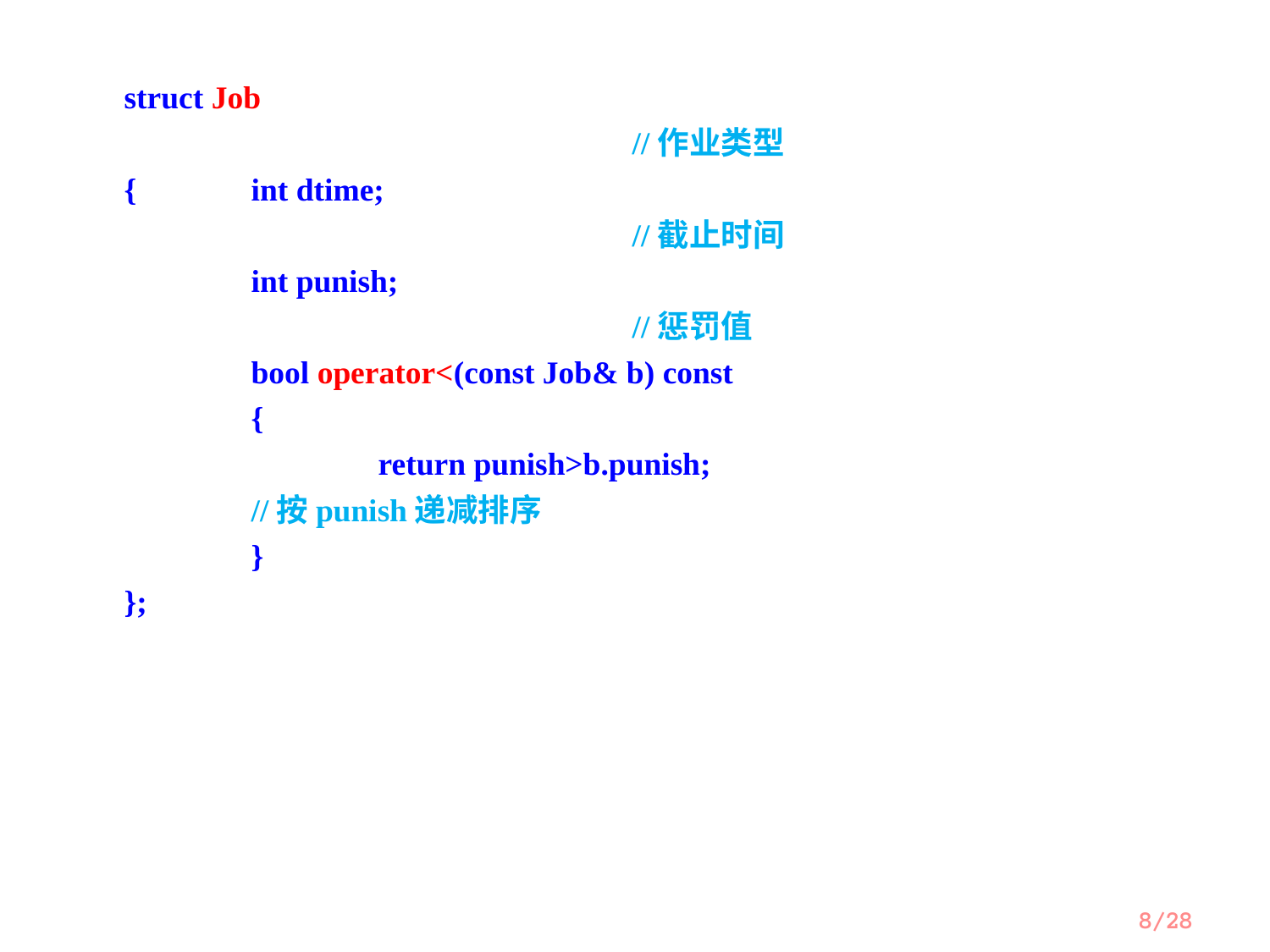

struct Job										//作业类型
{	int dtime;									//截止时间
  	int punish;									//惩罚值
  	bool operator<(const Job& b) const
	{
		return punish>b.punish;				//按punish递减排序
	}
};
8/28